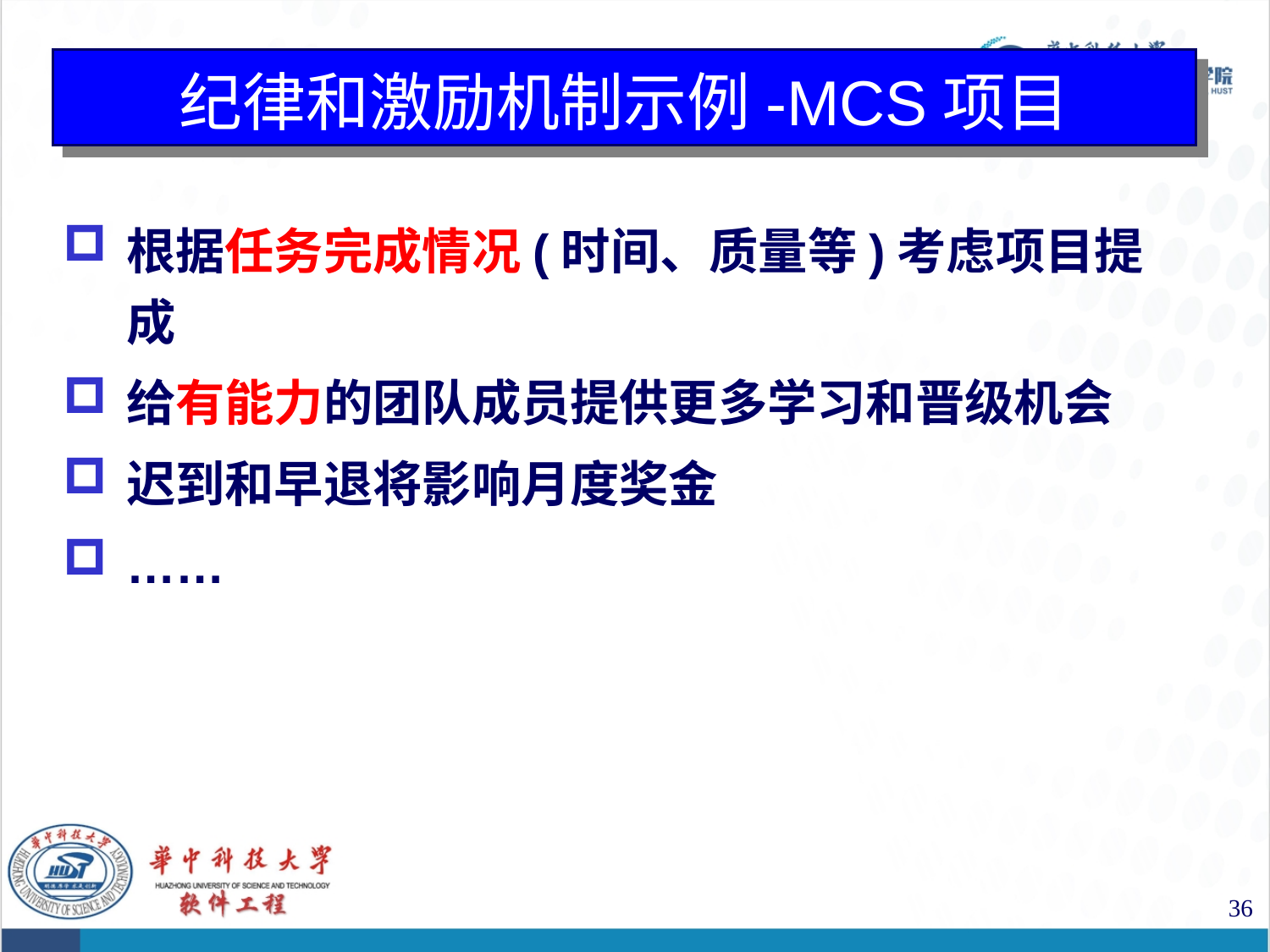

# 纪律和激励机制示例-MCS项目
根据任务完成情况(时间、质量等)考虑项目提成
给有能力的团队成员提供更多学习和晋级机会
迟到和早退将影响月度奖金
……
36